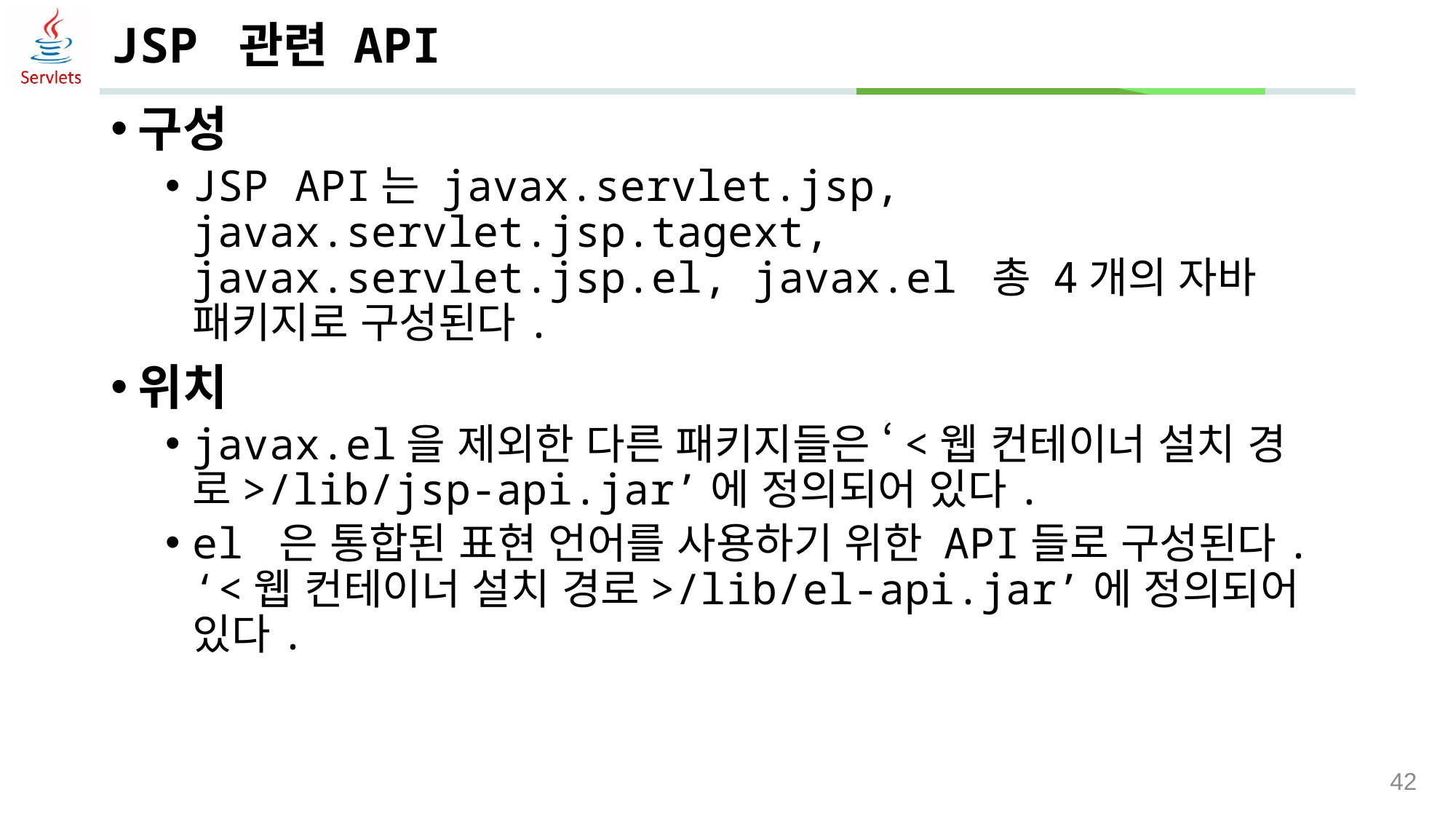

# JSP 관련 API
구성
JSP API는 javax.servlet.jsp, javax.servlet.jsp.tagext, javax.servlet.jsp.el, javax.el 총 4개의 자바 패키지로 구성된다.
위치
javax.el을 제외한 다른 패키지들은 ‘<웹 컨테이너 설치 경로>/lib/jsp-api.jar’에 정의되어 있다.
el 은 통합된 표현 언어를 사용하기 위한 API들로 구성된다. ‘<웹 컨테이너 설치 경로>/lib/el-api.jar’에 정의되어 있다.

42